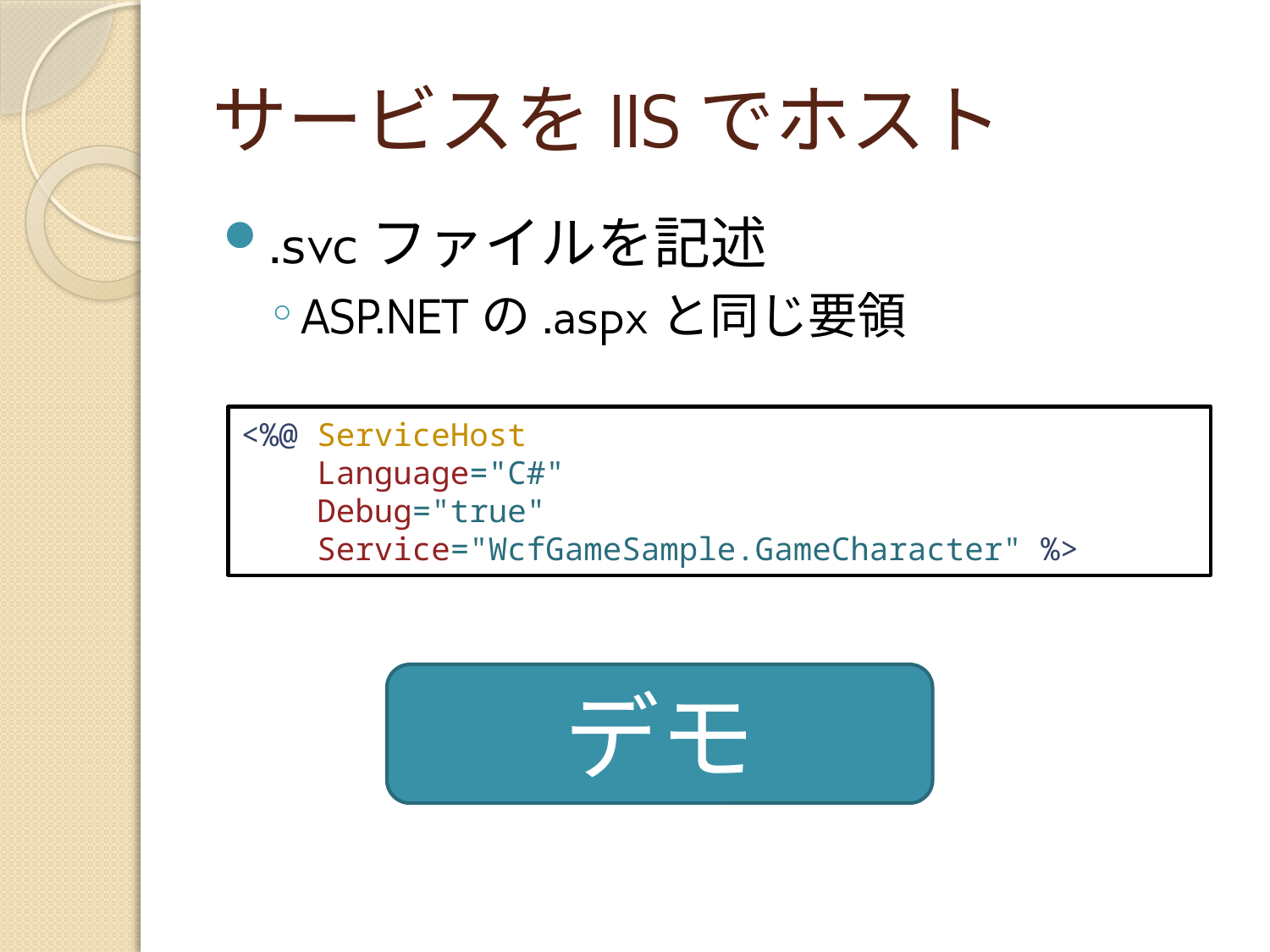

# サービスをIISでホスト
.svcファイルを記述
ASP.NETの.aspxと同じ要領
<%@ ServiceHost
    Language="C#"
    Debug="true"
    Service="WcfGameSample.GameCharacter" %>
デモ